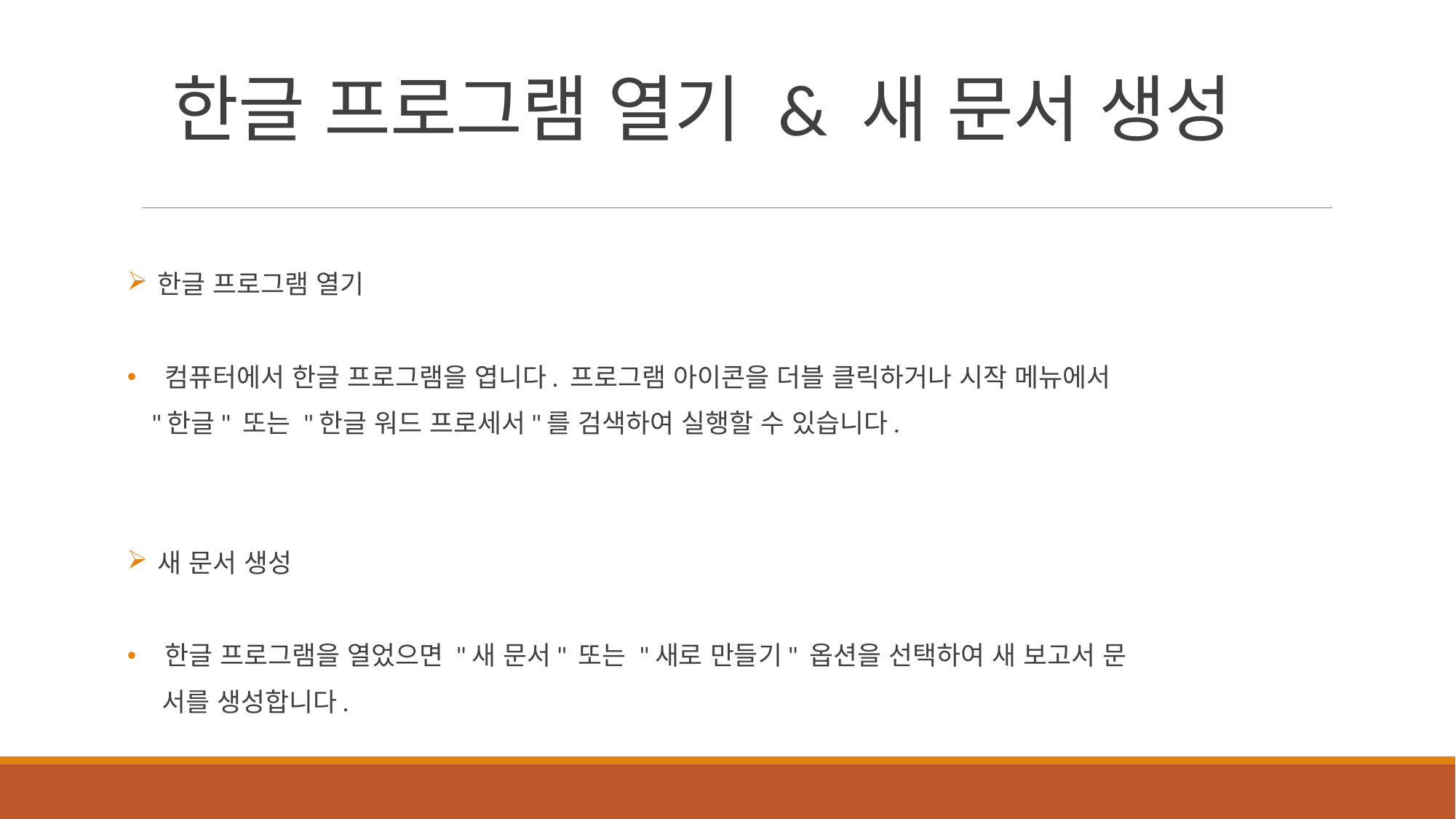

# 한글 프로그램 열기 & 새 문서 생성
 한글 프로그램 열기

   컴퓨터에서 한글 프로그램을 엽니다. 프로그램 아이콘을 더블 클릭하거나 시작 메뉴에서
    "한글" 또는 "한글 워드 프로세서"를 검색하여 실행할 수 있습니다.

 새 문서 생성

   한글 프로그램을 열었으면 "새 문서" 또는 "새로 만들기" 옵션을 선택하여 새 보고서 문
    서를 생성합니다.